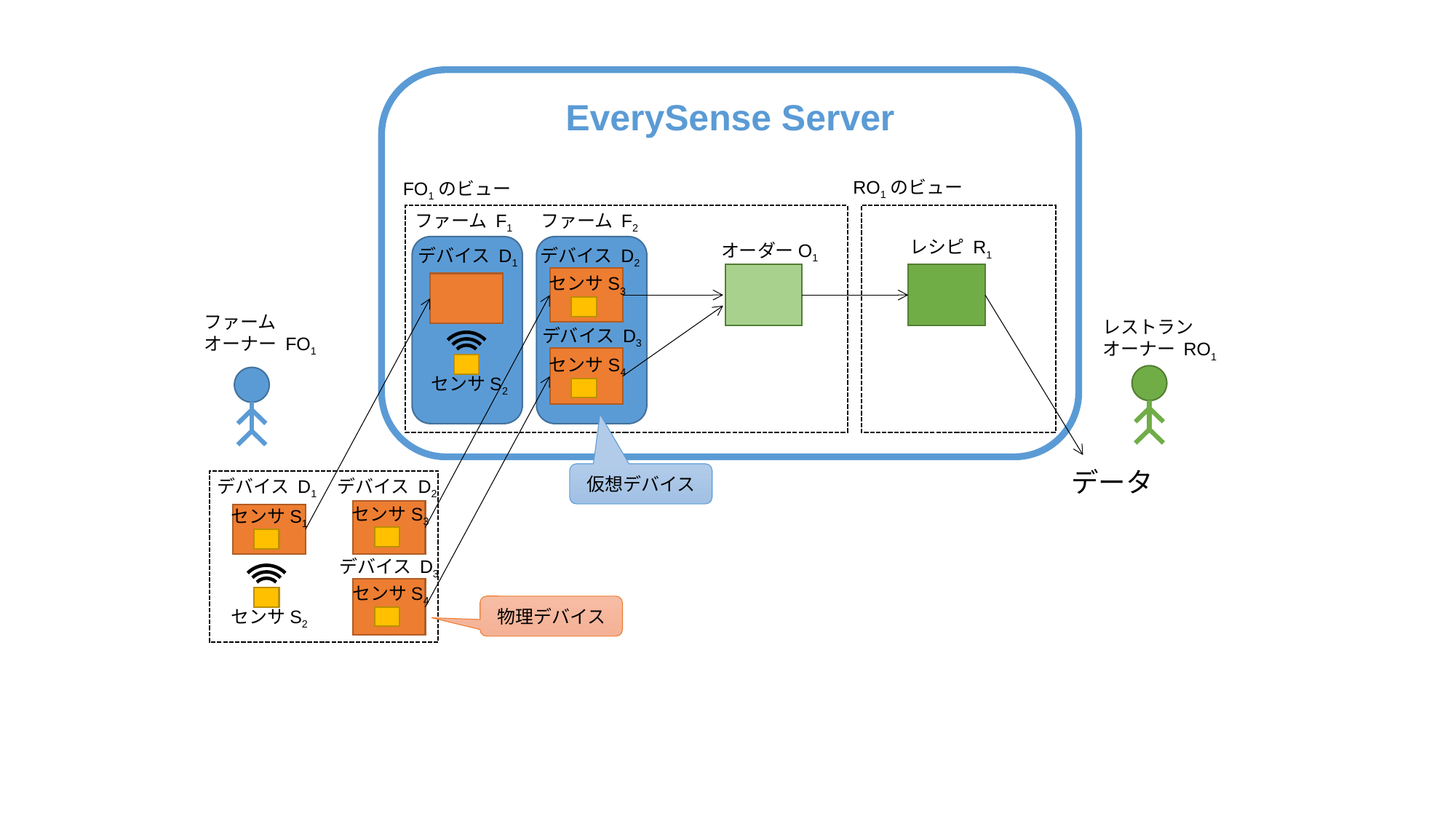

EverySense Server
RO1のビュー
FO1のビュー
ファーム F2
ファーム F1

レシピ R1
オーダーO1

デバイス D2
デバイス D1

センサS3

ファーム
オーナー FO1
レストラン
オーナー RO1
デバイス D3

センサS4

センサS2

データ
仮想デバイス
デバイス D2
デバイス D1

センサS3
センサS1

デバイス D3

センサS4

物理デバイス
センサS2